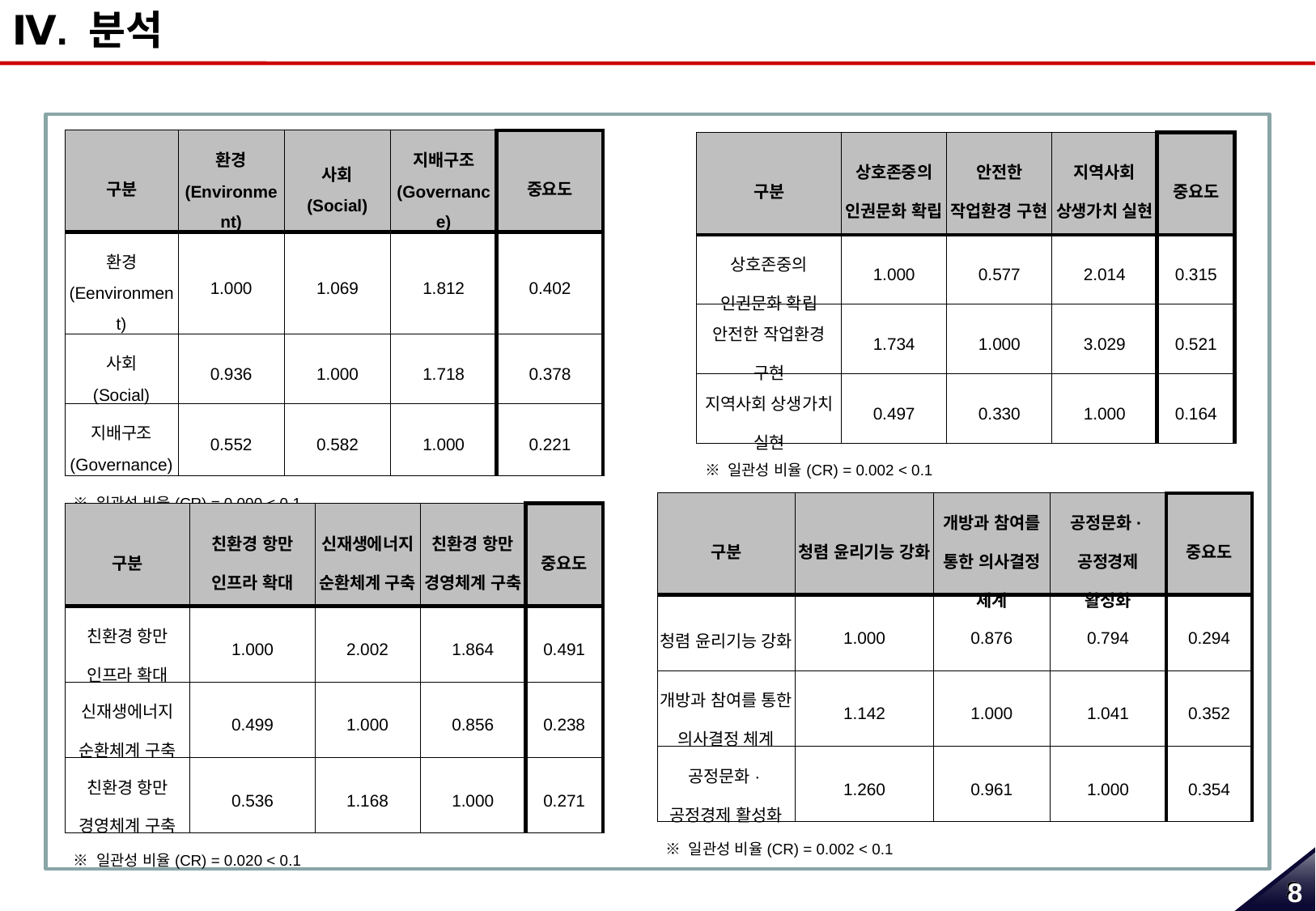

Ⅳ. 분석

| 구분 | 환경 (Environment) | 사회 (Social) | 지배구조 (Governance) | 중요도 |
| --- | --- | --- | --- | --- |
| 환경 (Eenvironment) | 1.000 | 1.069 | 1.812 | 0.402 |
| 사회 (Social) | 0.936 | 1.000 | 1.718 | 0.378 |
| 지배구조 (Governance) | 0.552 | 0.582 | 1.000 | 0.221 |
| ※ 일관성 비율(CR) = 0.000 < 0.1 |  |  |  |  |
| 구분 | 상호존중의 인권문화 확립 | 안전한 작업환경 구현 | 지역사회 상생가치 실현 | 중요도 |
| --- | --- | --- | --- | --- |
| 상호존중의 인권문화 확립 | 1.000 | 0.577 | 2.014 | 0.315 |
| 안전한 작업환경 구현 | 1.734 | 1.000 | 3.029 | 0.521 |
| 지역사회 상생가치 실현 | 0.497 | 0.330 | 1.000 | 0.164 |
| ※ 일관성 비율(CR) = 0.002 < 0.1 |  |  |  |  |

| 구분 | 청렴 윤리기능 강화 | 개방과 참여를 통한 의사결정 체계 | 공정문화·공정경제 활성화 | 중요도 |
| --- | --- | --- | --- | --- |
| 청렴 윤리기능 강화 | 1.000 | 0.876 | 0.794 | 0.294 |
| 개방과 참여를 통한 의사결정 체계 | 1.142 | 1.000 | 1.041 | 0.352 |
| 공정문화·공정경제 활성화 | 1.260 | 0.961 | 1.000 | 0.354 |
| ※ 일관성 비율(CR) = 0.002 < 0.1 |  |  |  |  |
| 구분 | 친환경 항만 인프라 확대 | 신재생에너지 순환체계 구축 | 친환경 항만 경영체계 구축 | 중요도 |
| --- | --- | --- | --- | --- |
| 친환경 항만 인프라 확대 | 1.000 | 2.002 | 1.864 | 0.491 |
| 신재생에너지 순환체계 구축 | 0.499 | 1.000 | 0.856 | 0.238 |
| 친환경 항만 경영체계 구축 | 0.536 | 1.168 | 1.000 | 0.271 |
| ※ 일관성 비율(CR) = 0.020 < 0.1 |  |  |  |  |

8